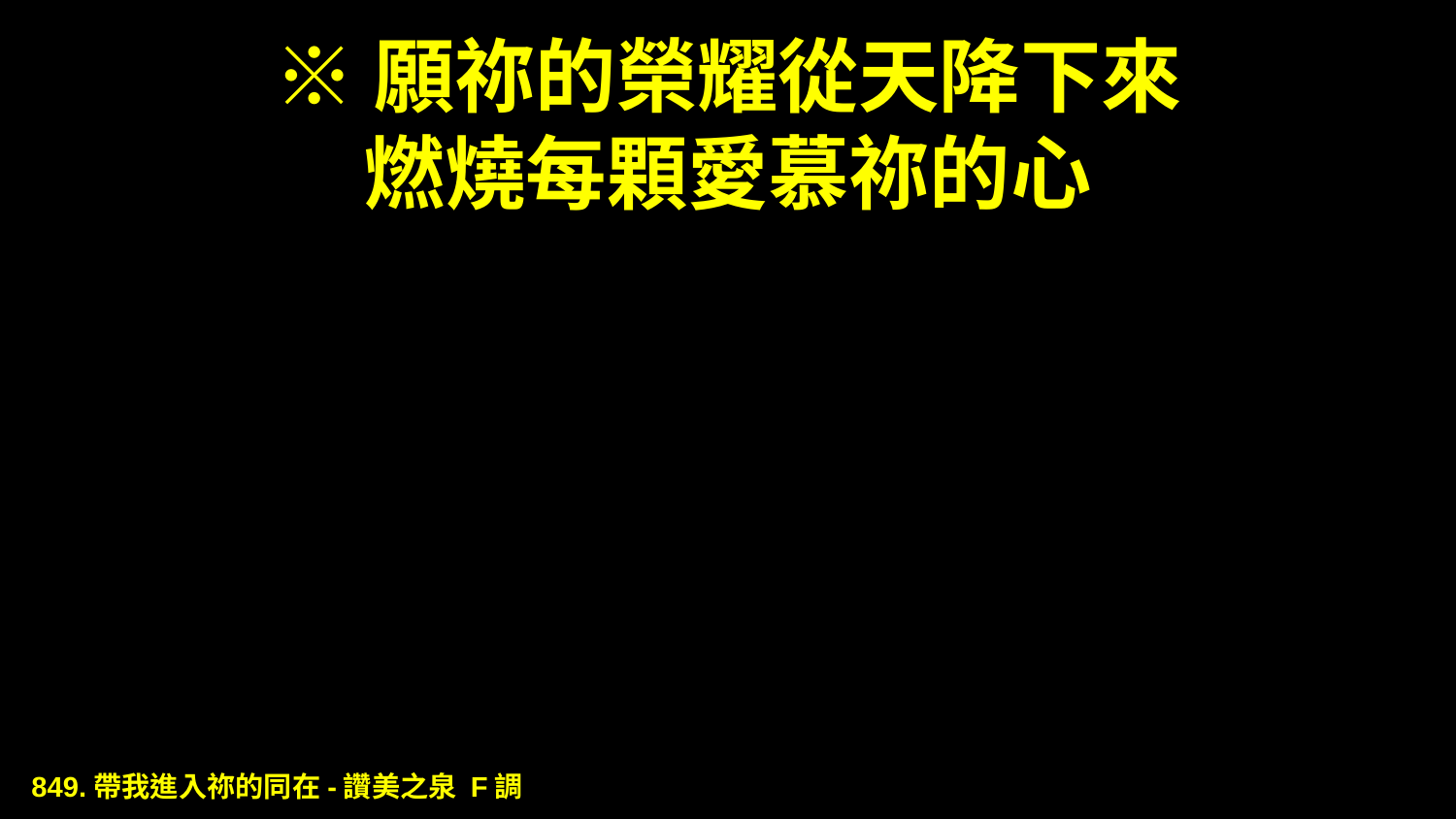

# ※願祢的榮耀從天降下來 燃燒每顆愛慕祢的心
849.帶我進入祢的同在-讚美之泉 F調